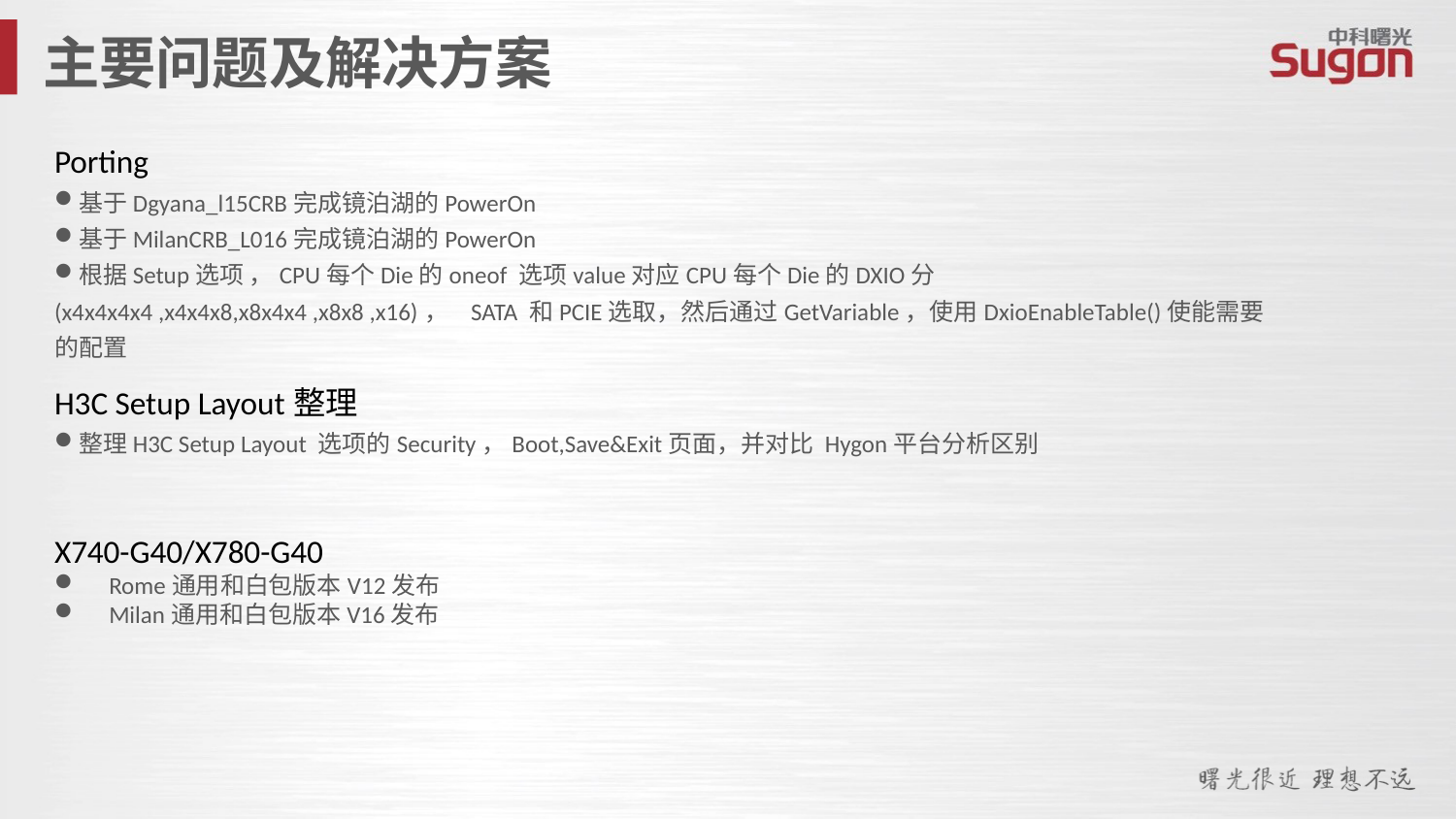

主要问题及解决方案
Porting
基于Dgyana_l15CRB完成镜泊湖的PowerOn
基于MilanCRB_L016完成镜泊湖的PowerOn
根据Setup选项 ，CPU每个Die的oneof 选项value对应CPU每个Die的DXIO分(x4x4x4x4 ,x4x4x8,x8x4x4 ,x8x8 ,x16)，   SATA 和PCIE选取，然后通过GetVariable，使用DxioEnableTable()使能需要的配置

H3C Setup Layout整理
整理H3C Setup Layout 选项的Security，Boot,Save&Exit页面，并对比 Hygon平台分析区别

X740-G40/X780-G40
Rome通用和白包版本V12发布
Milan通用和白包版本V16发布